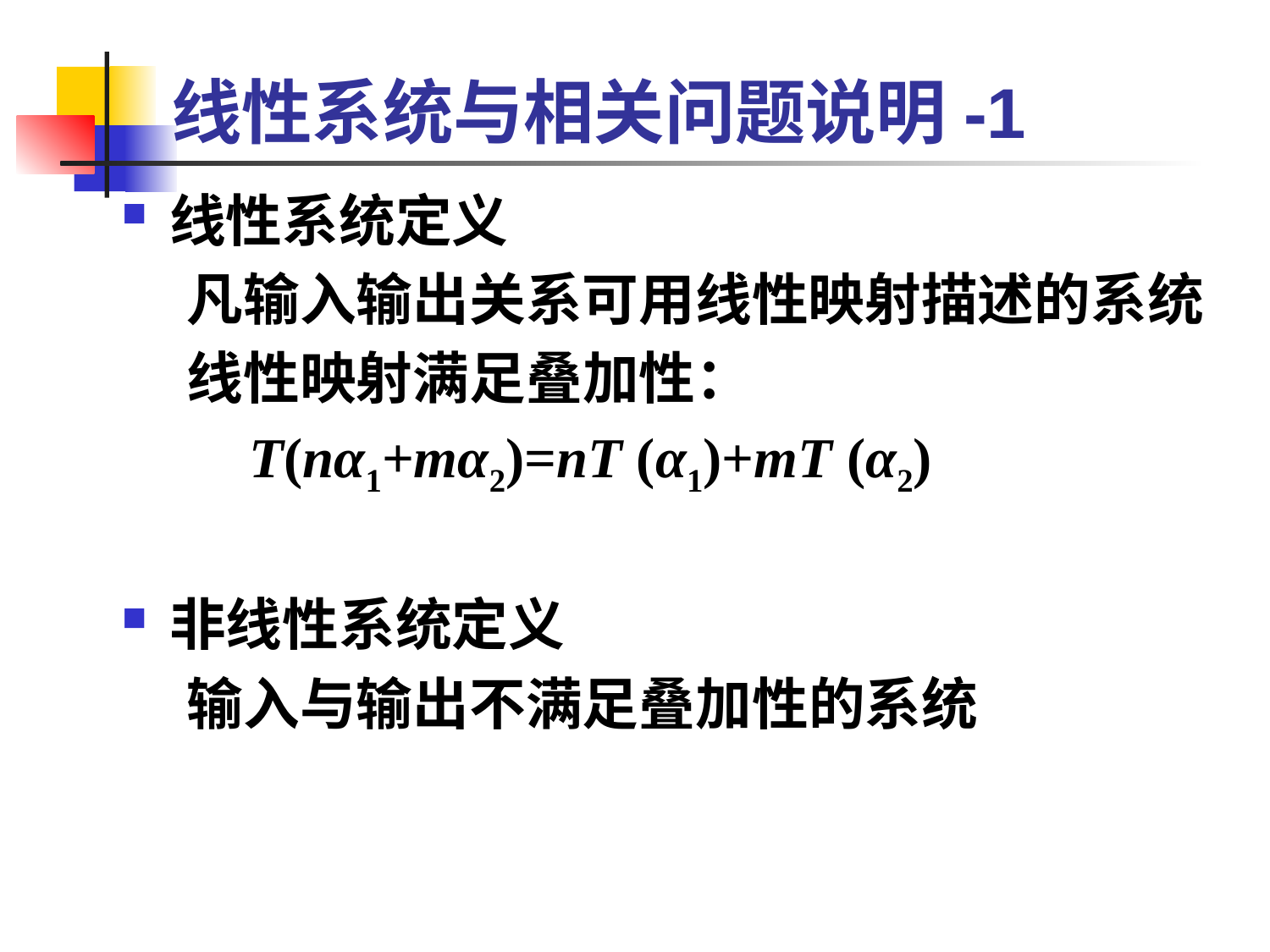

# 线性系统与相关问题说明-1
线性系统定义
    凡输入输出关系可用线性映射描述的系统
    线性映射满足叠加性：
         T(nα1+mα2)=nT (α1)+mT (α2)

非线性系统定义
    输入与输出不满足叠加性的系统